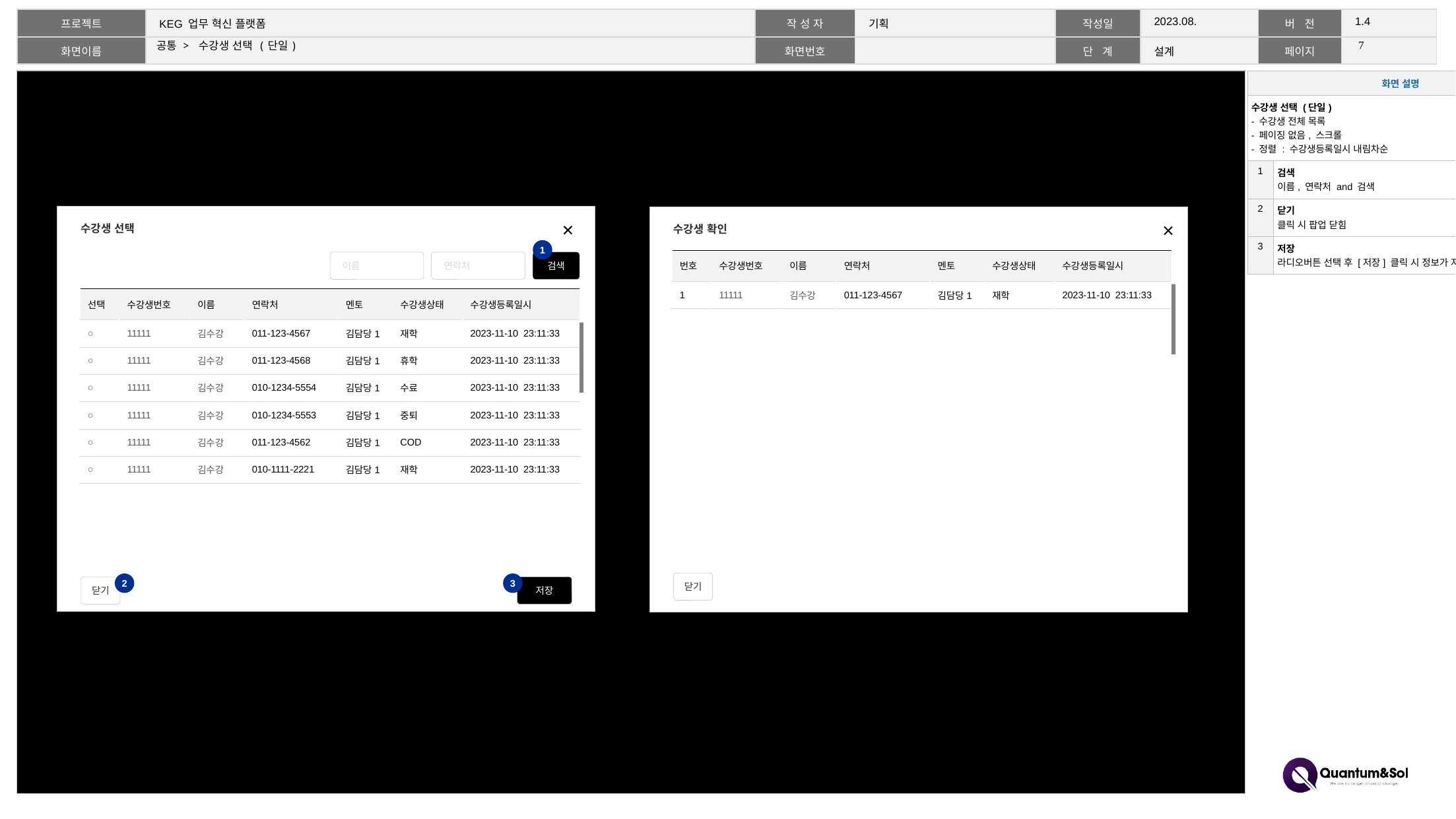

7

# 공통 > 수강생 선택 (단일)
| 화면 설명 |  |
| --- | --- |
| 수강생 선택 (단일) - 수강생 전체 목록 - 페이징 없음, 스크롤 - 정렬 : 수강생등록일시 내림차순 |  |
| 1 | 검색 이름, 연락처 and 검색 |
| 2 | 닫기 클릭 시 팝업 닫힘 |
| 3 | 저장 라디오버튼 선택 후 [저장] 클릭 시 정보가 저장되며 팝업 닫힘 |
수강생 선택
수강생 확인
1
| 번호 | 수강생번호 | 이름 | 연락처 | 멘토 | 수강생상태 | 수강생등록일시 |
| --- | --- | --- | --- | --- | --- | --- |
| 1 | 11111 | 김수강 | 011-123-4567 | 김담당1 | 재학 | 2023-11-10 23:11:33 |
이름
연락처
검색

| 선택 | 수강생번호 | 이름 | 연락처 | 멘토 | 수강생상태 | 수강생등록일시 |
| --- | --- | --- | --- | --- | --- | --- |
| ○ | 11111 | 김수강 | 011-123-4567 | 김담당1 | 재학 | 2023-11-10 23:11:33 |
| ○ | 11111 | 김수강 | 011-123-4568 | 김담당1 | 휴학 | 2023-11-10 23:11:33 |
| ○ | 11111 | 김수강 | 010-1234-5554 | 김담당1 | 수료 | 2023-11-10 23:11:33 |
| ○ | 11111 | 김수강 | 010-1234-5553 | 김담당1 | 중퇴 | 2023-11-10 23:11:33 |
| ○ | 11111 | 김수강 | 011-123-4562 | 김담당1 | COD | 2023-11-10 23:11:33 |
| ○ | 11111 | 김수강 | 010-1111-2221 | 김담당1 | 재학 | 2023-11-10 23:11:33 |

닫기
2
3
닫기
저장